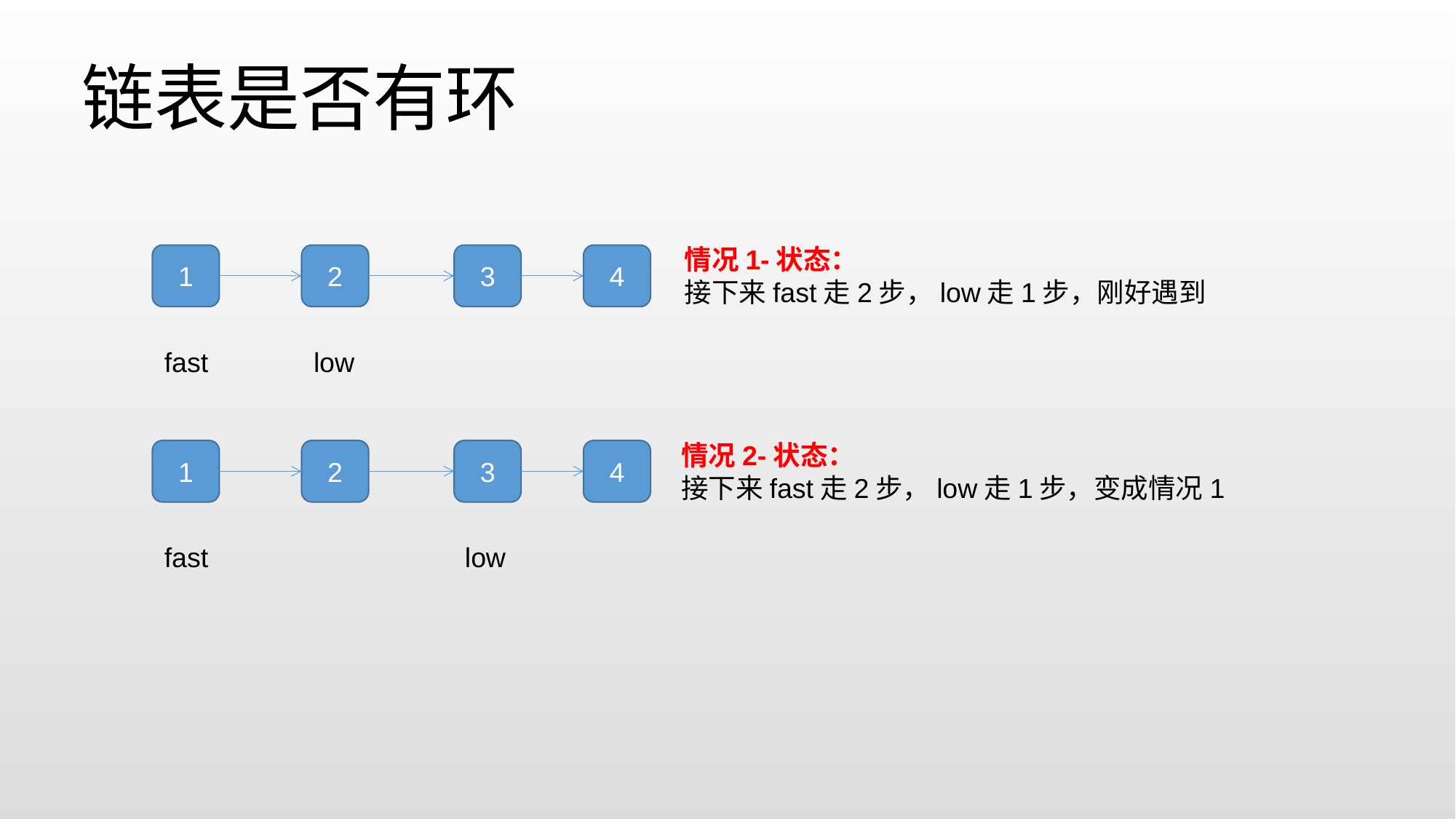

链表是否有环
情况1-状态：
接下来fast走2步，low走1步，刚好遇到
1
2
3
4
fast
low
情况2-状态：
接下来fast走2步，low走1步，变成情况1
1
2
3
4
fast
low